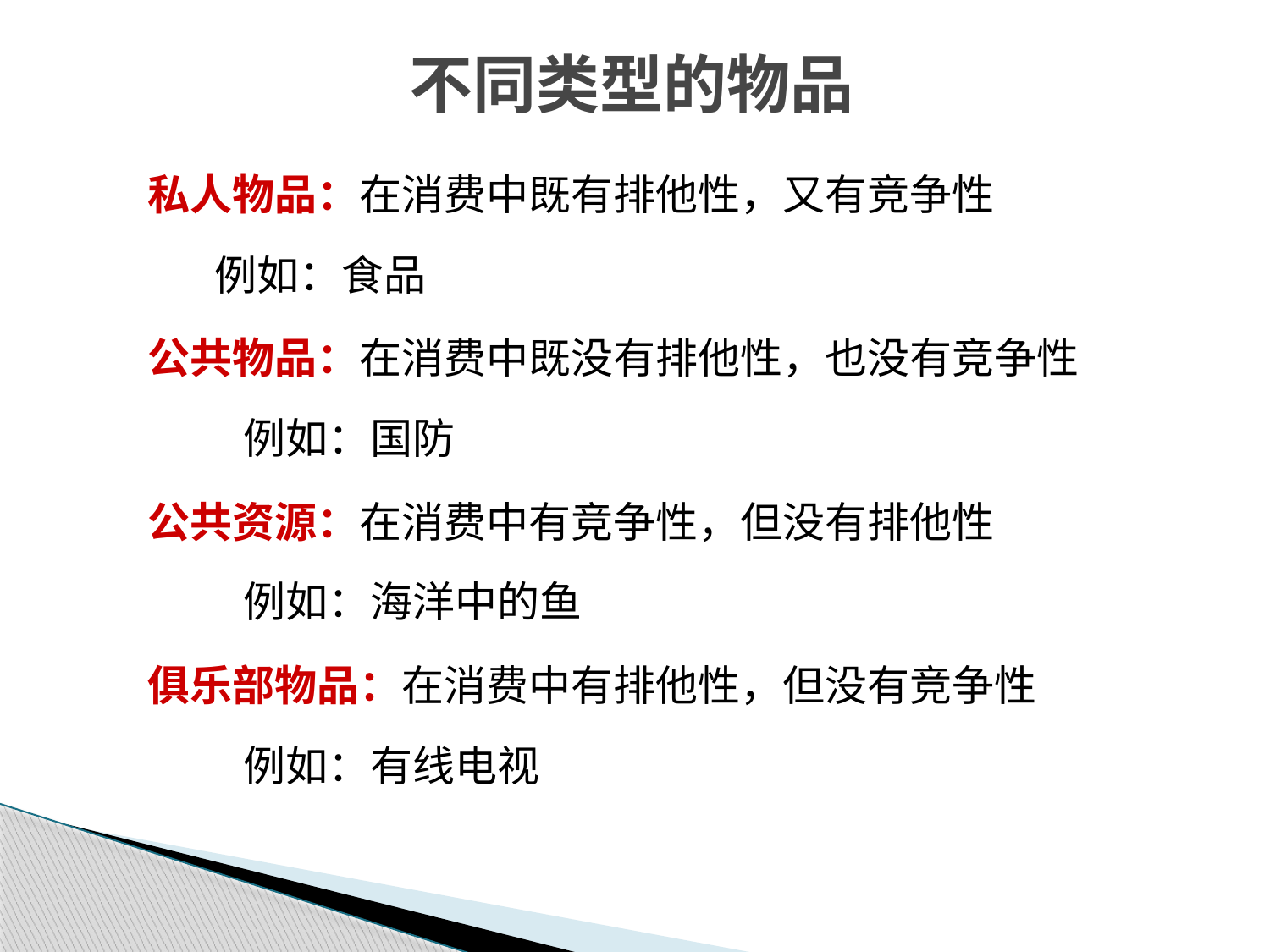

不同类型的物品
私人物品：在消费中既有排他性，又有竞争性
      例如：食品
公共物品：在消费中既没有排他性，也没有竞争性
例如：国防
公共资源：在消费中有竞争性，但没有排他性
例如：海洋中的鱼
俱乐部物品：在消费中有排他性，但没有竞争性
例如：有线电视